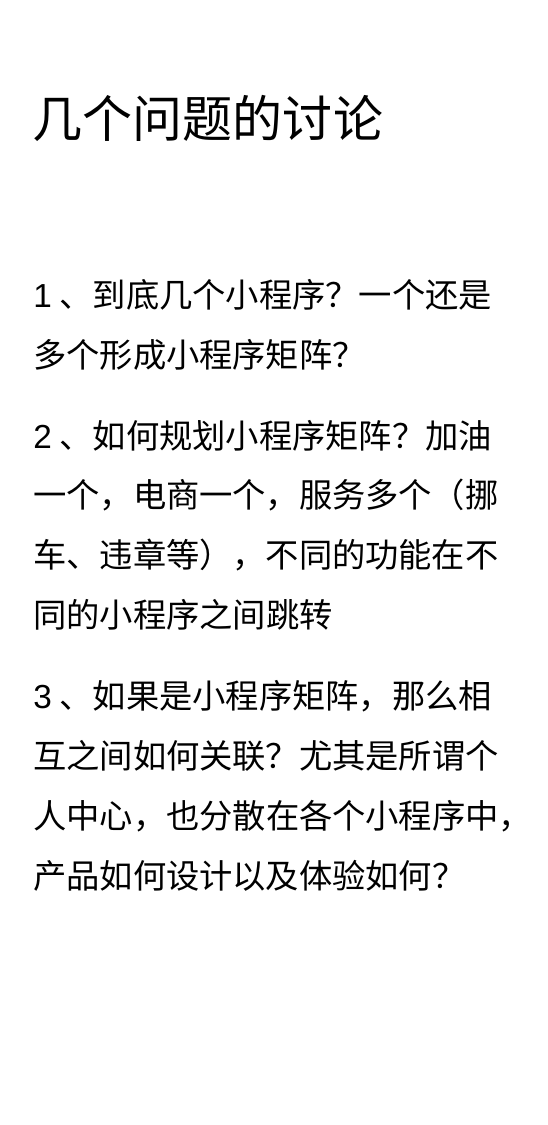

几个问题的讨论
1、到底几个小程序？一个还是多个形成小程序矩阵？
2、如何规划小程序矩阵？加油一个，电商一个，服务多个（挪车、违章等），不同的功能在不同的小程序之间跳转
3、如果是小程序矩阵，那么相互之间如何关联？尤其是所谓个人中心，也分散在各个小程序中，产品如何设计以及体验如何？